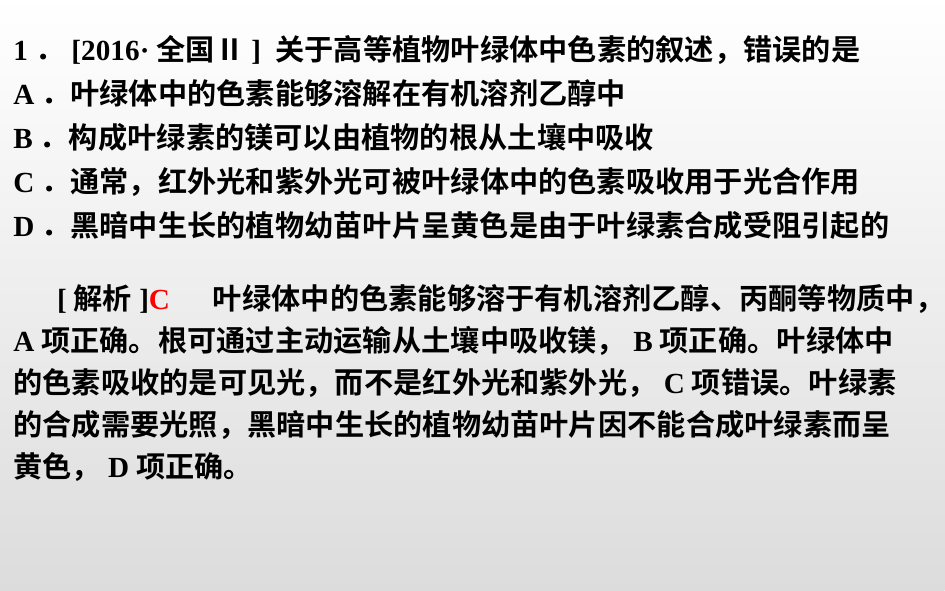

1．[2016·全国Ⅱ] 关于高等植物叶绿体中色素的叙述，错误的是
A．叶绿体中的色素能够溶解在有机溶剂乙醇中
B．构成叶绿素的镁可以由植物的根从土壤中吸收
C．通常，红外光和紫外光可被叶绿体中的色素吸收用于光合作用
D．黑暗中生长的植物幼苗叶片呈黄色是由于叶绿素合成受阻引起的
[解析]C　 叶绿体中的色素能够溶于有机溶剂乙醇、丙酮等物质中，A项正确。根可通过主动运输从土壤中吸收镁，B项正确。叶绿体中的色素吸收的是可见光，而不是红外光和紫外光，C项错误。叶绿素的合成需要光照，黑暗中生长的植物幼苗叶片因不能合成叶绿素而呈黄色，D项正确。